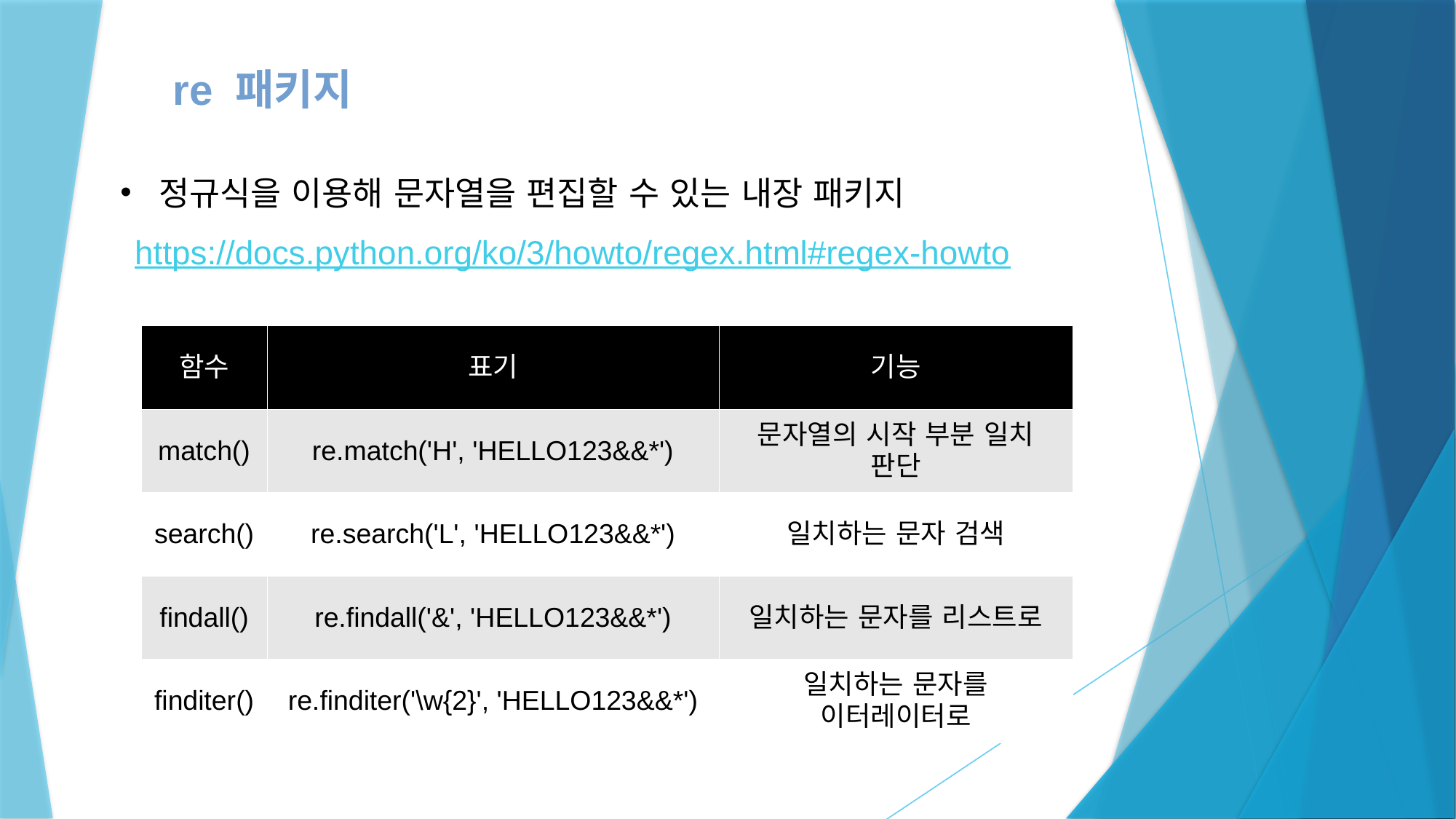

re 패키지
# 정규식을 이용해 문자열을 편집할 수 있는 내장 패키지
https://docs.python.org/ko/3/howto/regex.html#regex-howto
| 함수 | 표기 | 기능 |
| --- | --- | --- |
| match() | re.match('H', 'HELLO123&&\*') | 문자열의 시작 부분 일치 판단 |
| search() | re.search('L', 'HELLO123&&\*') | 일치하는 문자 검색 |
| findall() | re.findall('&', 'HELLO123&&\*') | 일치하는 문자를 리스트로 |
| finditer() | re.finditer('\w{2}', 'HELLO123&&\*') | 일치하는 문자를 이터레이터로 |